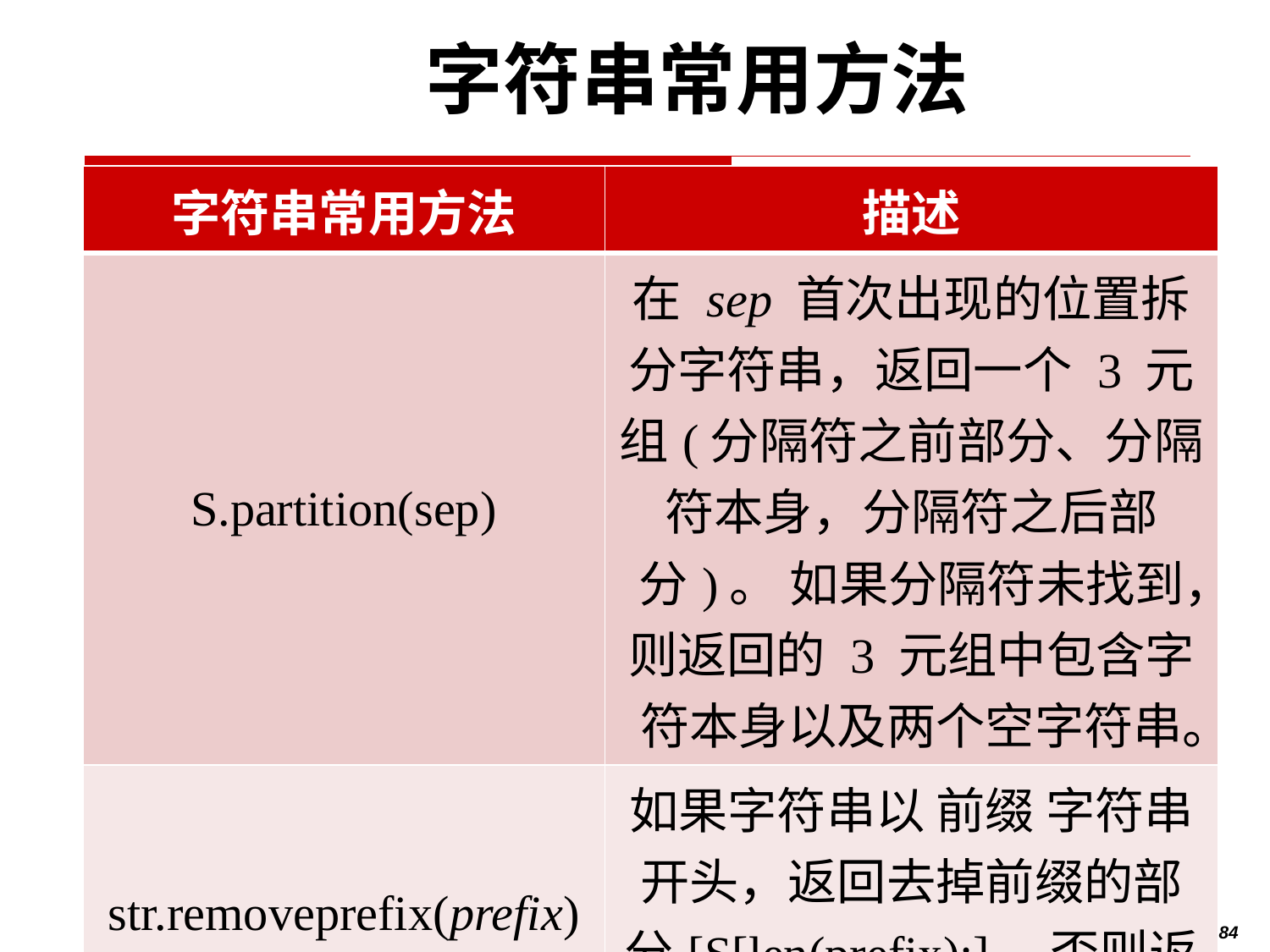

# 字符串常用方法
| 字符串常用方法 | 描述 |
| --- | --- |
| S.partition(sep) | 在 sep 首次出现的位置拆分字符串，返回一个 3 元组(分隔符之前部分、分隔符本身，分隔符之后部分)。 如果分隔符未找到，则返回的 3 元组中包含字符本身以及两个空字符串。 |
| str.removeprefix(prefix) | 如果字符串以 前缀 字符串开头，返回去掉前缀的部分[S[len(prefix):]。否则返回串S的副本。 |
84